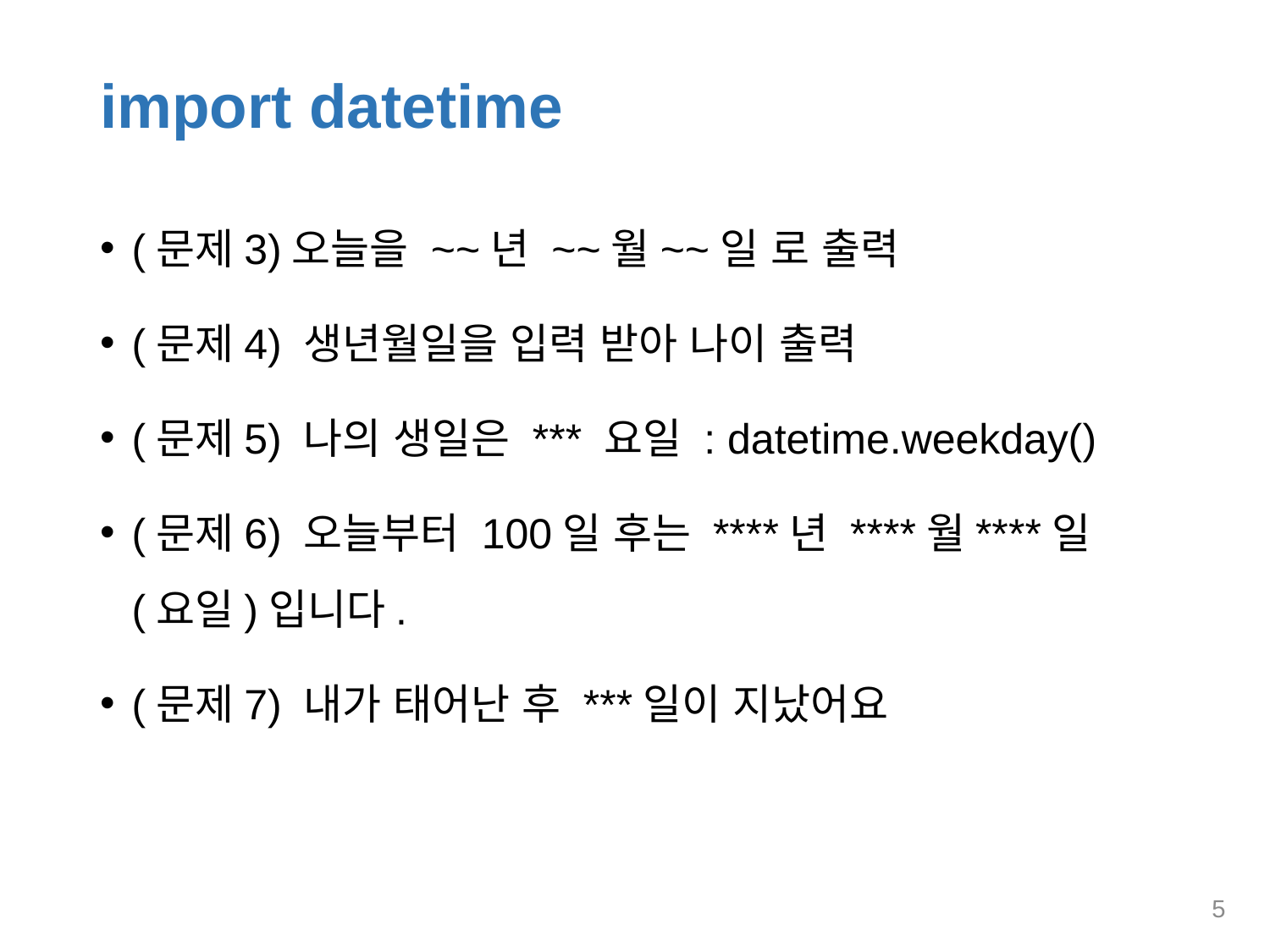

# import datetime
(문제3)오늘을 ~~년 ~~월~~일 로 출력
(문제4) 생년월일을 입력 받아 나이 출력
(문제5) 나의 생일은 *** 요일 : datetime.weekday()
(문제6) 오늘부터 100일 후는 ****년 ****월****일 (요일)입니다.
(문제7) 내가 태어난 후 ***일이 지났어요

5